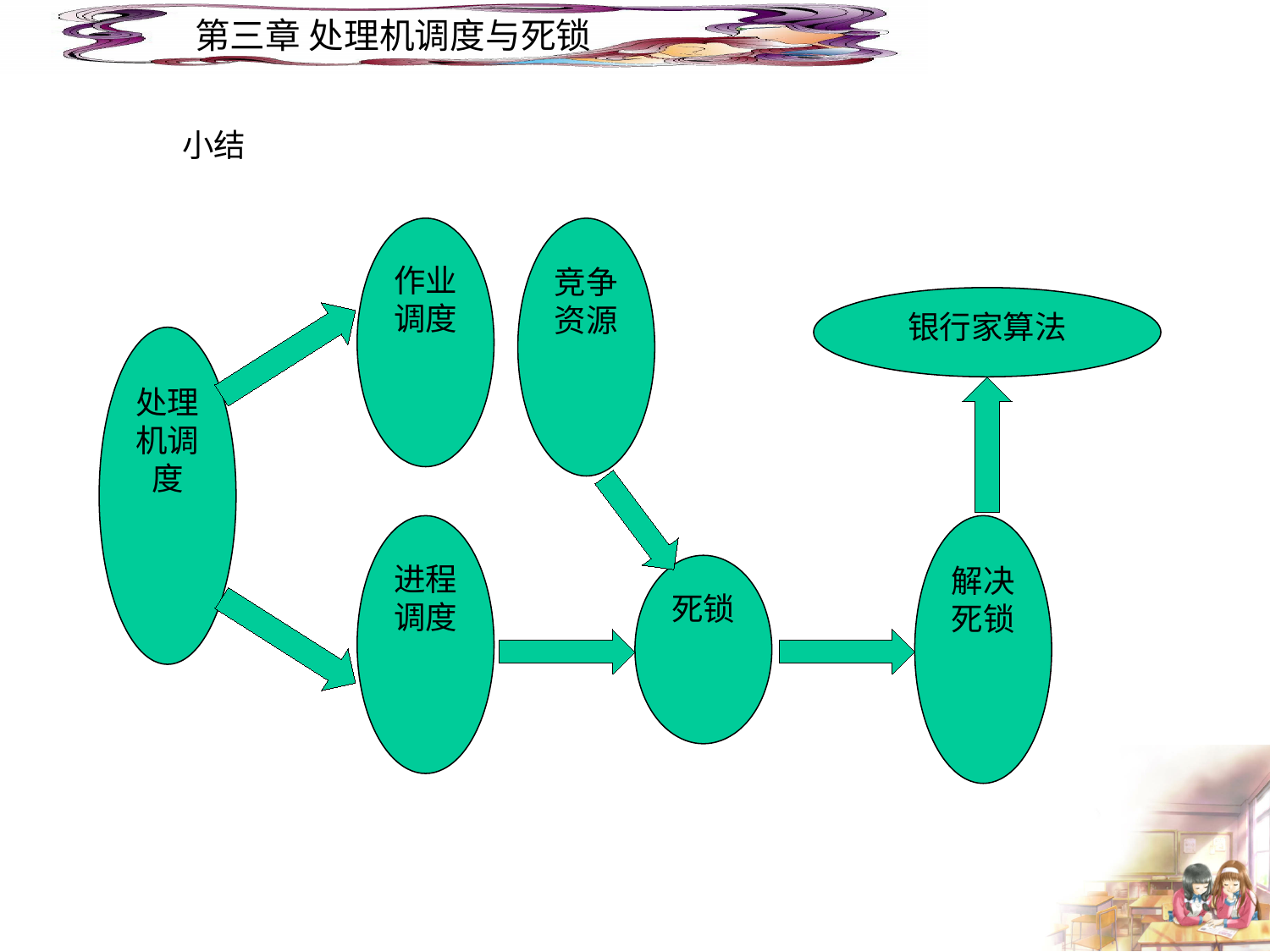

小结

作业调度

竞争资源

银行家算法

处理机调度

进程调度

解决死锁

死锁